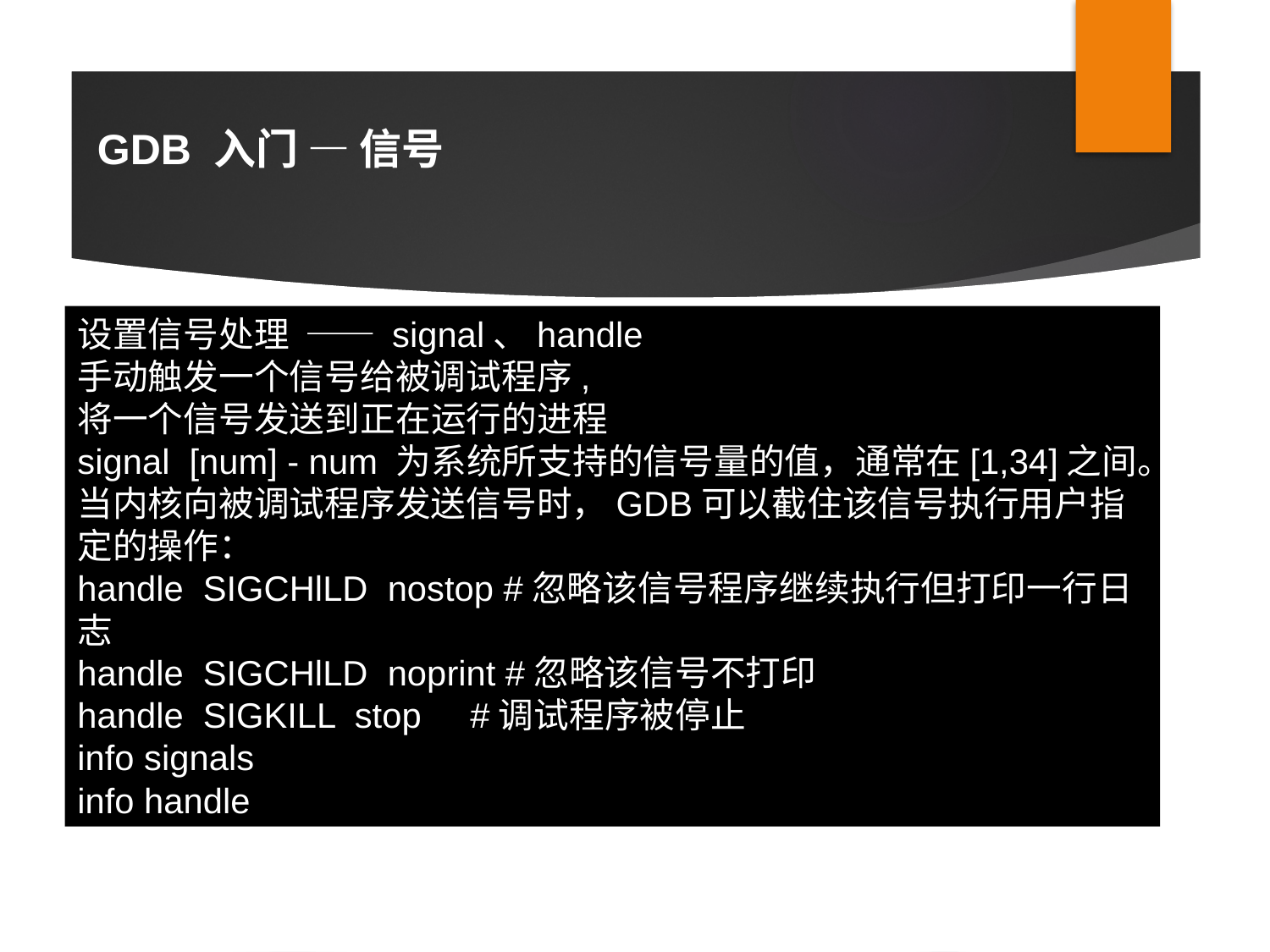

GDB 入门 — 信号
设置信号处理  —— signal、handle
手动触发一个信号给被调试程序,
将一个信号发送到正在运行的进程
signal  [num] - num 为系统所支持的信号量的值，通常在[1,34]之间。
当内核向被调试程序发送信号时，GDB可以截住该信号执行用户指定的操作：
handle  SIGCHlLD  nostop #忽略该信号程序继续执行但打印一行日志
handle  SIGCHlLD  noprint #忽略该信号不打印
handle  SIGKILL  stop     #调试程序被停止
info signals
info handle